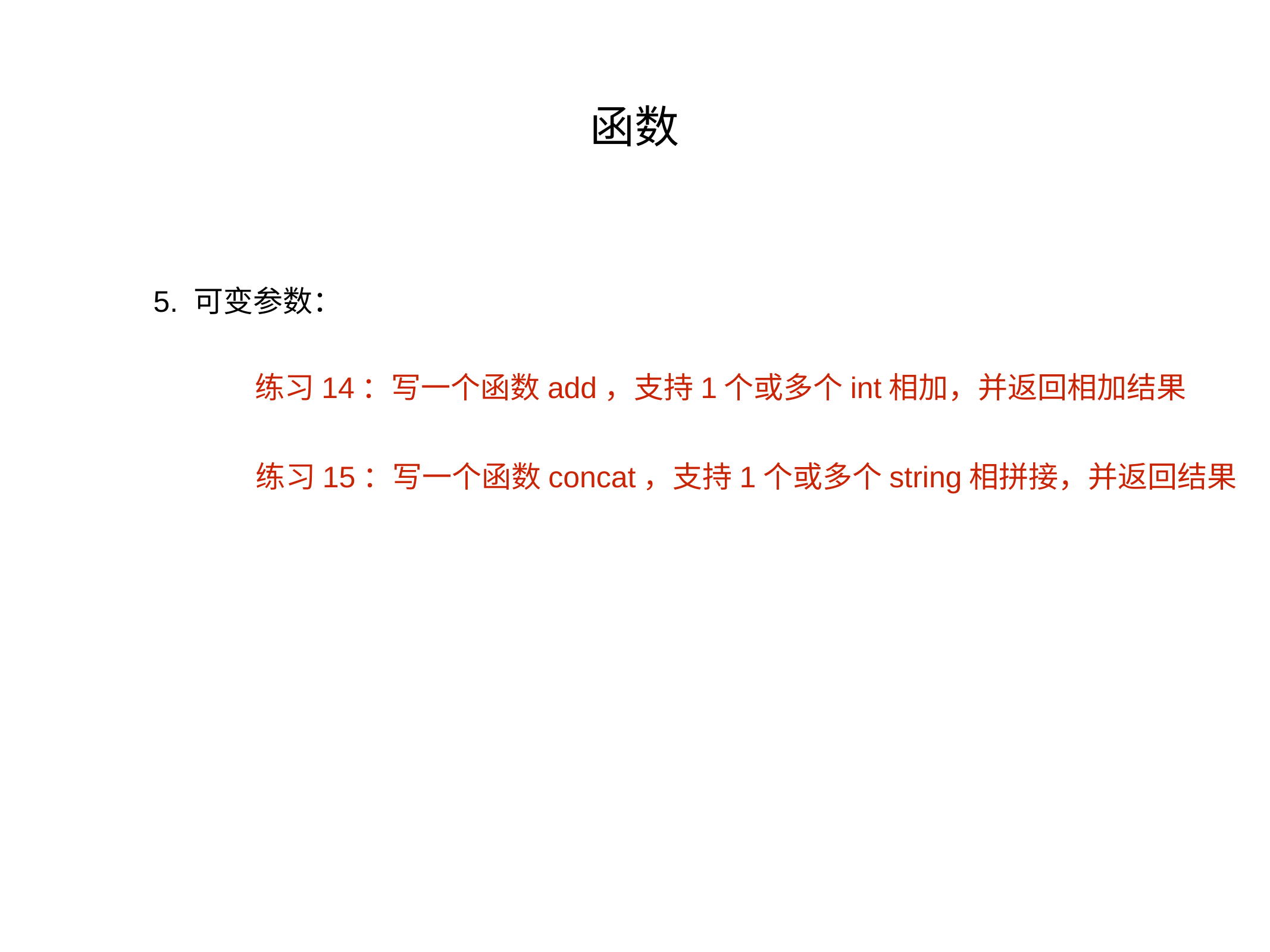

函数
5. 可变参数：
练习14：写一个函数add，支持1个或多个int相加，并返回相加结果
练习15：写一个函数concat，支持1个或多个string相拼接，并返回结果